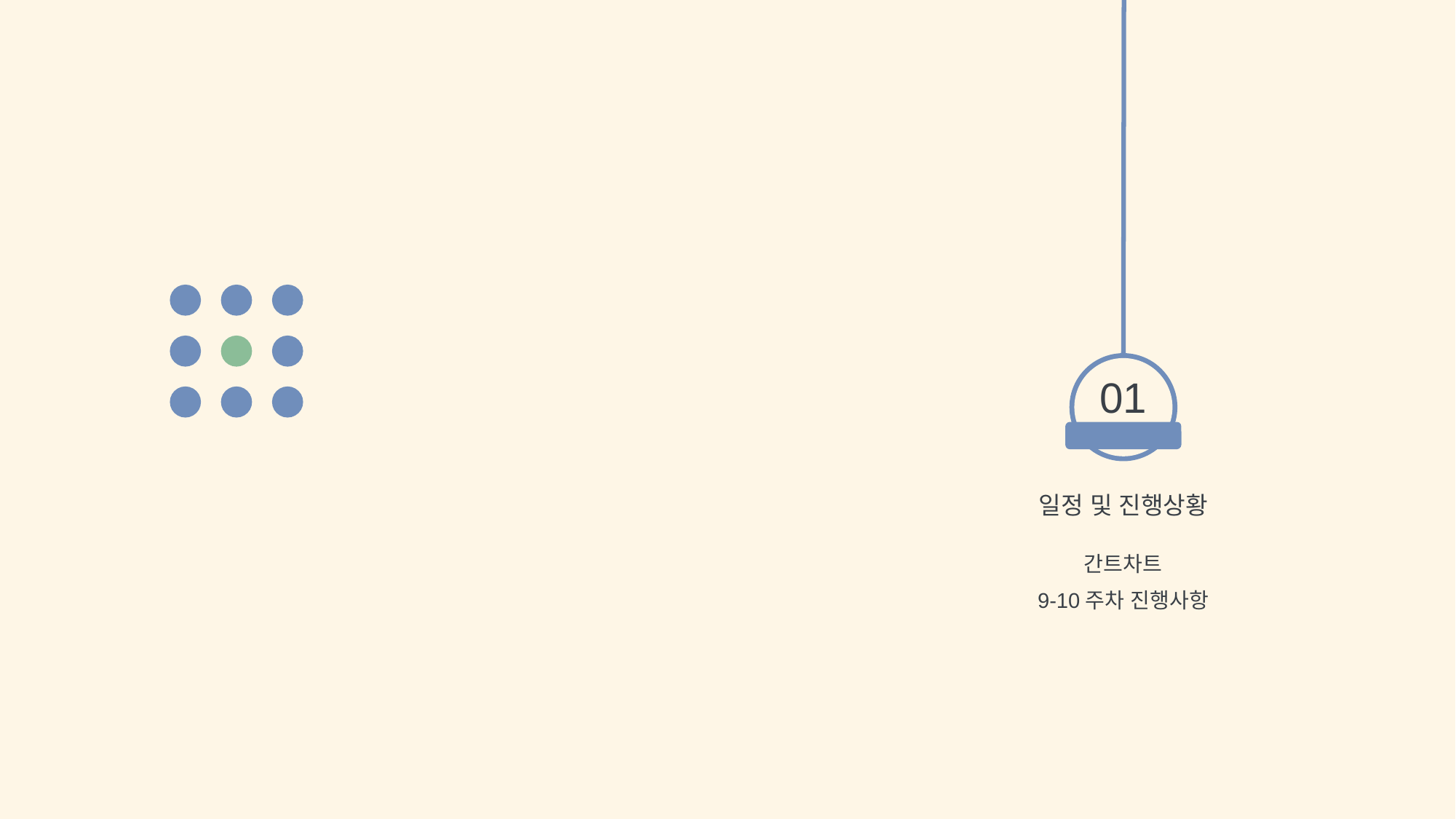

01

일정 및 진행상황
간트차트
9-10주차 진행사항